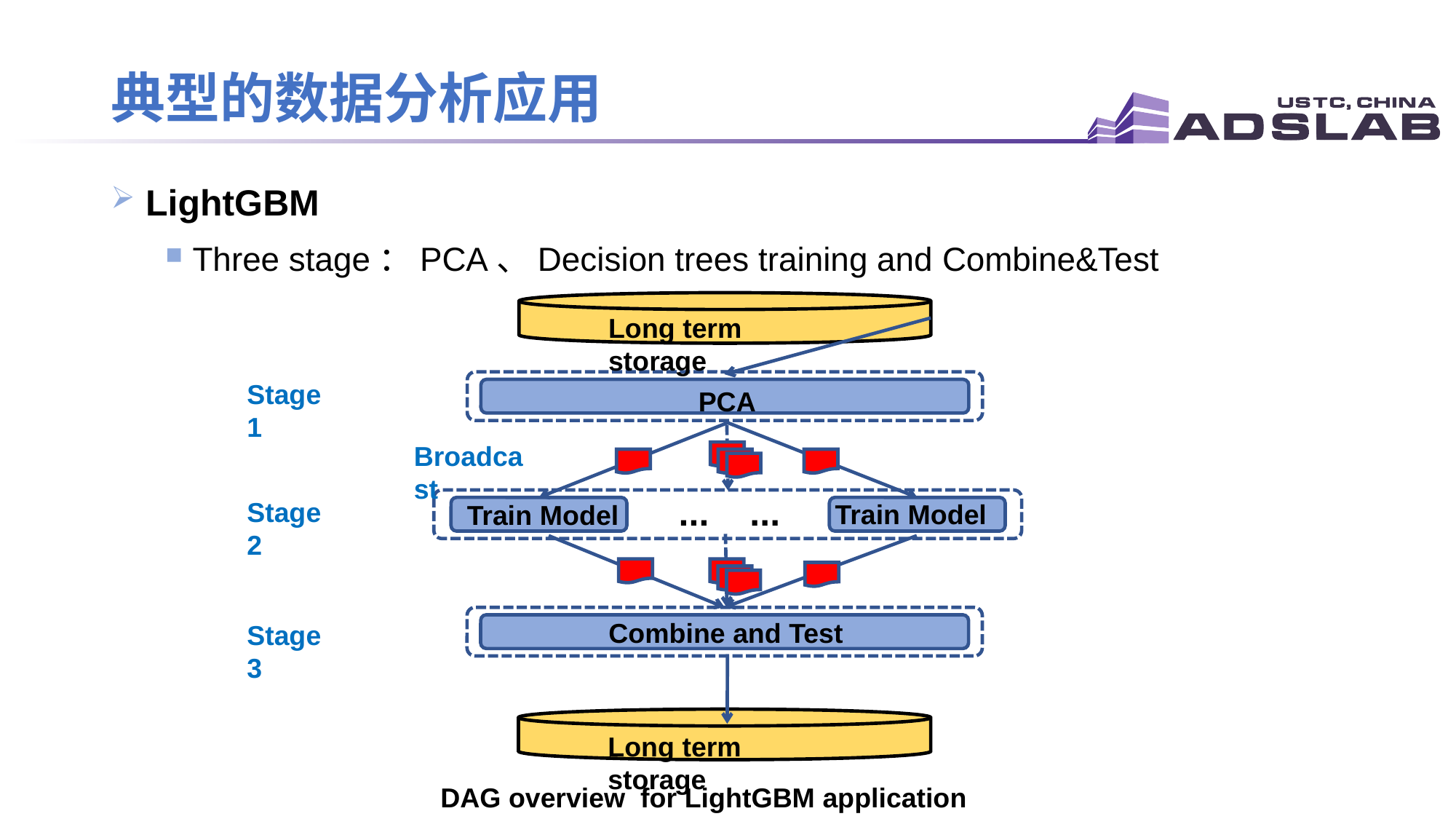

# 典型的数据分析应用
 LightGBM
 Three stage：PCA、Decision trees training and Combine&Test

Long term storage
Stage 1

PCA

Broadcast

...    ...

Stage 2
Train Model
Train Model

Combine and Test
Stage 3

Long term storage
DAG overview  for LightGBM application